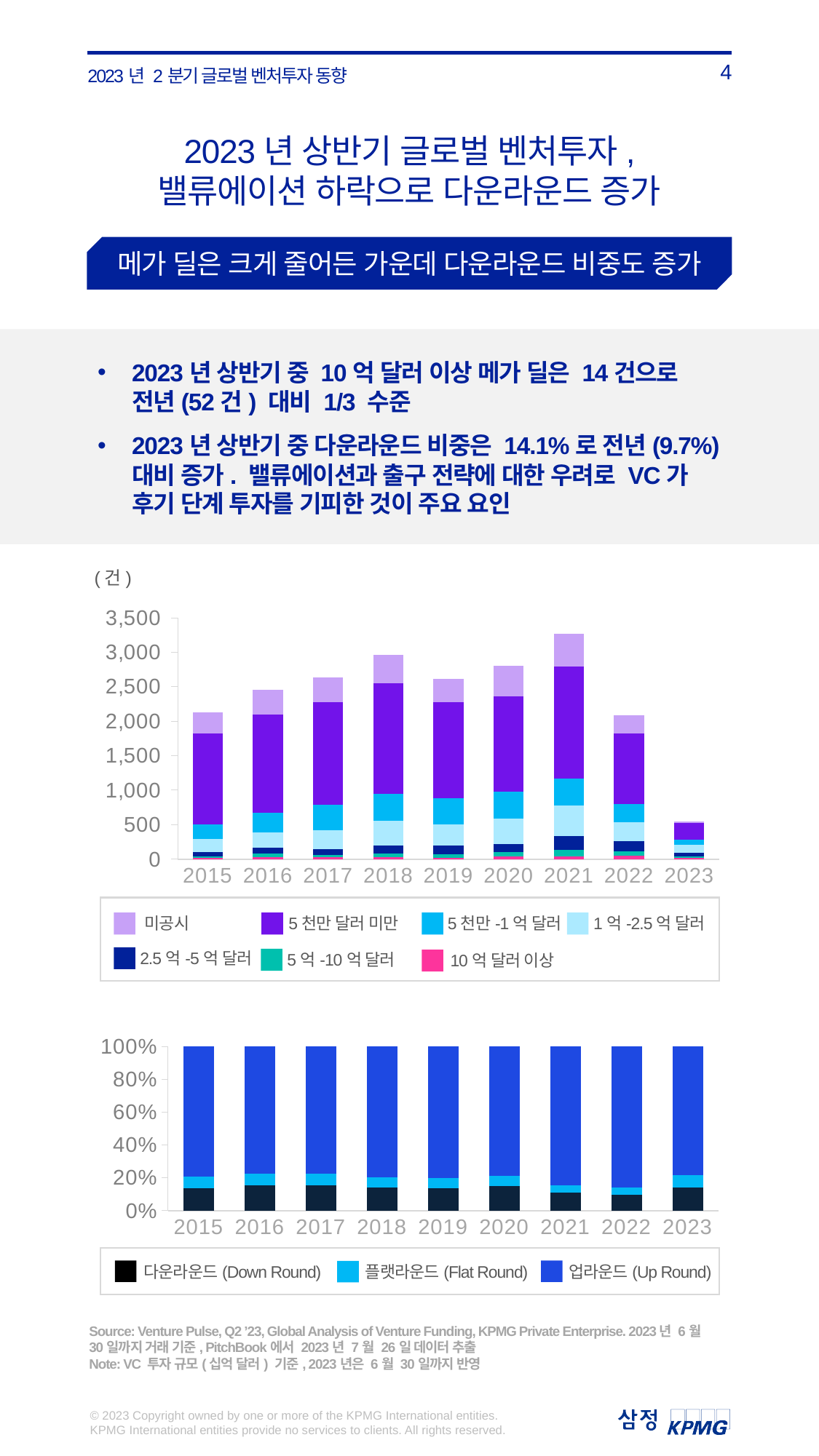

2023년 상반기 글로벌 벤처투자,
밸류에이션 하락으로 다운라운드 증가
메가 딜은 크게 줄어든 가운데 다운라운드 비중도 증가

2023년 상반기 중 10억 달러 이상 메가 딜은 14건으로 전년(52건) 대비 1/3 수준
2023년 상반기 중 다운라운드 비중은 14.1%로 전년(9.7%) 대비 증가. 밸류에이션과 출구 전략에 대한 우려로 VC가 후기 단계 투자를 기피한 것이 주요 요인
(건)

### Chart

| Category | $1B+ | $500M-$1B | $250M-$500M | $100M-$250M | $50M-$100M | Under $50M | Undisclosed |
|---|---|---|---|---|---|---|---|
| 2015 | 16.0 | 19.0 | 70.0 | 188.0 | 207.0 | 1323.0 | 308.0 |
| 2016 | 25.0 | 52.0 | 87.0 | 227.0 | 279.0 | 1427.0 | 358.0 |
| 2017 | 27.0 | 38.0 | 79.0 | 278.0 | 362.0 | 1494.0 | 357.0 |
| 2018 | 25.0 | 56.0 | 119.0 | 356.0 | 393.0 | 1603.0 | 412.0 |
| 2019 | 23.0 | 50.0 | 123.0 | 309.0 | 375.0 | 1395.0 | 343.0 |
| 2020 | 37.0 | 65.0 | 118.0 | 370.0 | 389.0 | 1384.0 | 437.0 |
| 2021 | 44.0 | 95.0 | 191.0 | 445.0 | 394.0 | 1620.0 | 481.0 |
| 2022 | 52.0 | 59.0 | 146.0 | 283.0 | 257.0 | 1028.0 | 260.0 |
| 2023 | 14.0 | 28.0 | 48.0 | 116.0 | 74.0 | 243.0 | 26.0 |
미공시

5천만 달러 미만

5억-10억 달러

5천만-1억 달러

10억 달러 이상

1억-2.5억 달러

2.5억-5억 달러

### Chart

| Category | Down | Flat | Up |
|---|---|---|---|
| 2015 | 566.0 | 311.0 | 3327.0 |
| 2016 | 734.0 | 348.0 | 3679.0 |
| 2017 | 890.0 | 380.0 | 4414.0 |
| 2018 | 935.0 | 426.0 | 5297.0 |
| 2019 | 1020.0 | 456.0 | 6005.0 |
| 2020 | 1169.0 | 483.0 | 6123.0 |
| 2021 | 1108.0 | 455.0 | 8408.0 |
| 2022 | 754.0 | 328.0 | 6701.0 |
| 2023 | 286.0 | 149.0 | 1593.0 |
다운라운드(Down Round)

업라운드(Up Round)

플랫라운드(Flat Round)

Source: Venture Pulse, Q2 ’23, Global Analysis of Venture Funding, KPMG Private Enterprise. 2023년 6월 30일까지 거래 기준, PitchBook에서 2023년 7월 26일 데이터 추출
Note: VC 투자 규모(십억 달러) 기준, 2023년은 6월 30일까지 반영